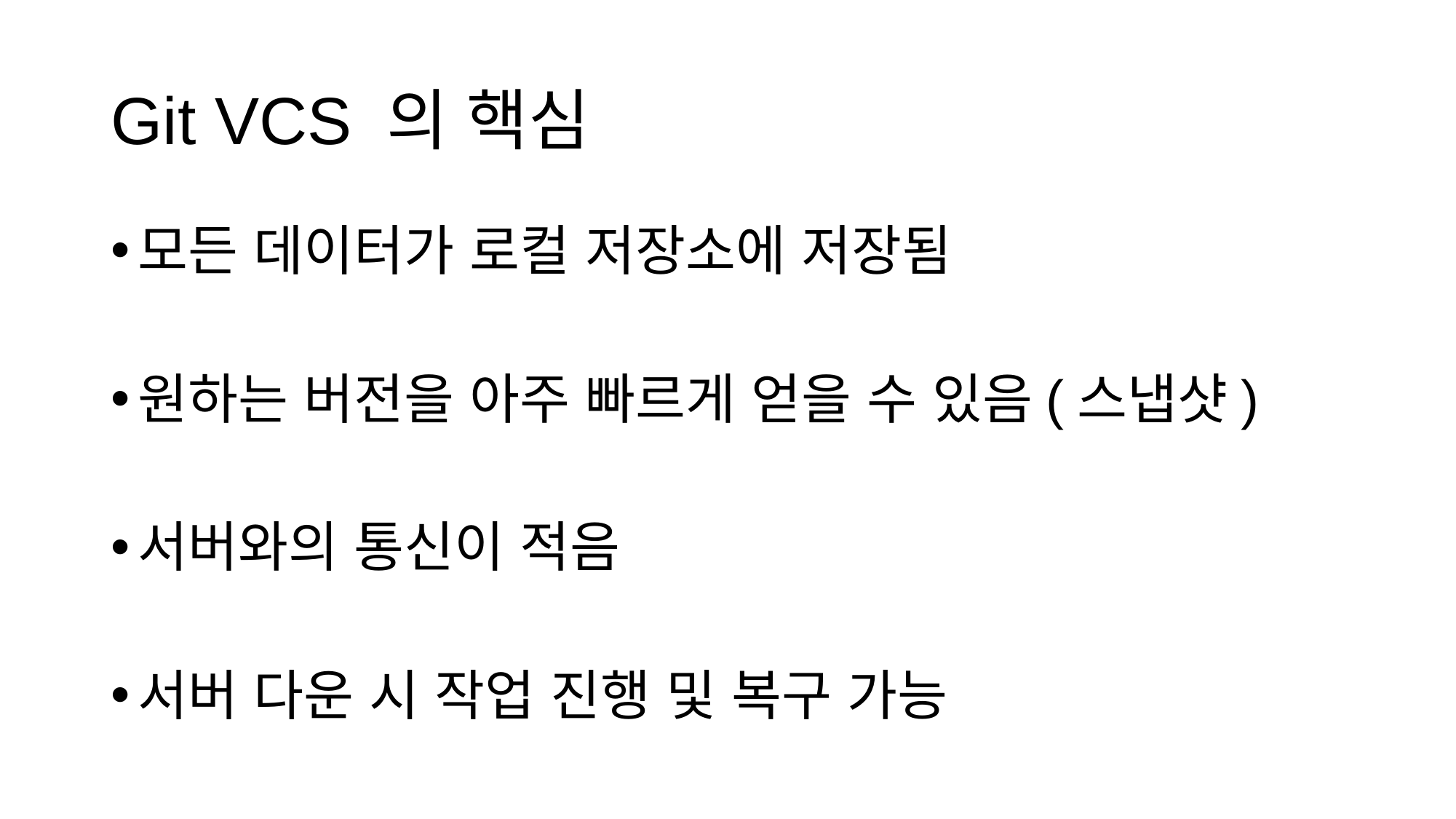

# Git VCS 의 핵심
모든 데이터가 로컬 저장소에 저장됨

원하는 버전을 아주 빠르게 얻을 수 있음(스냅샷)

서버와의 통신이 적음

서버 다운 시 작업 진행 및 복구 가능